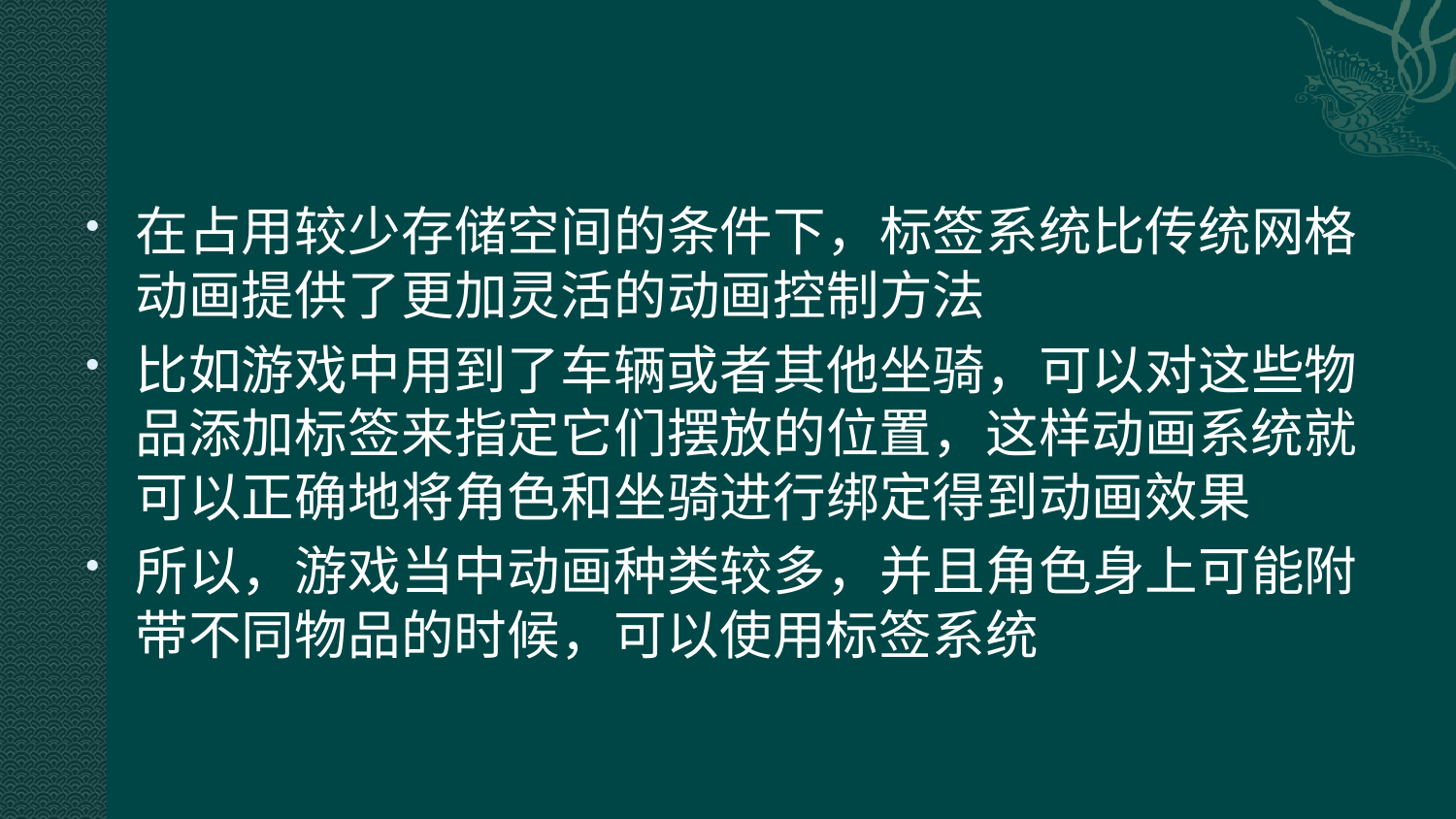

#
在占用较少存储空间的条件下，标签系统比传统网格动画提供了更加灵活的动画控制方法
比如游戏中用到了车辆或者其他坐骑，可以对这些物品添加标签来指定它们摆放的位置，这样动画系统就可以正确地将角色和坐骑进行绑定得到动画效果
所以，游戏当中动画种类较多，并且角色身上可能附带不同物品的时候，可以使用标签系统